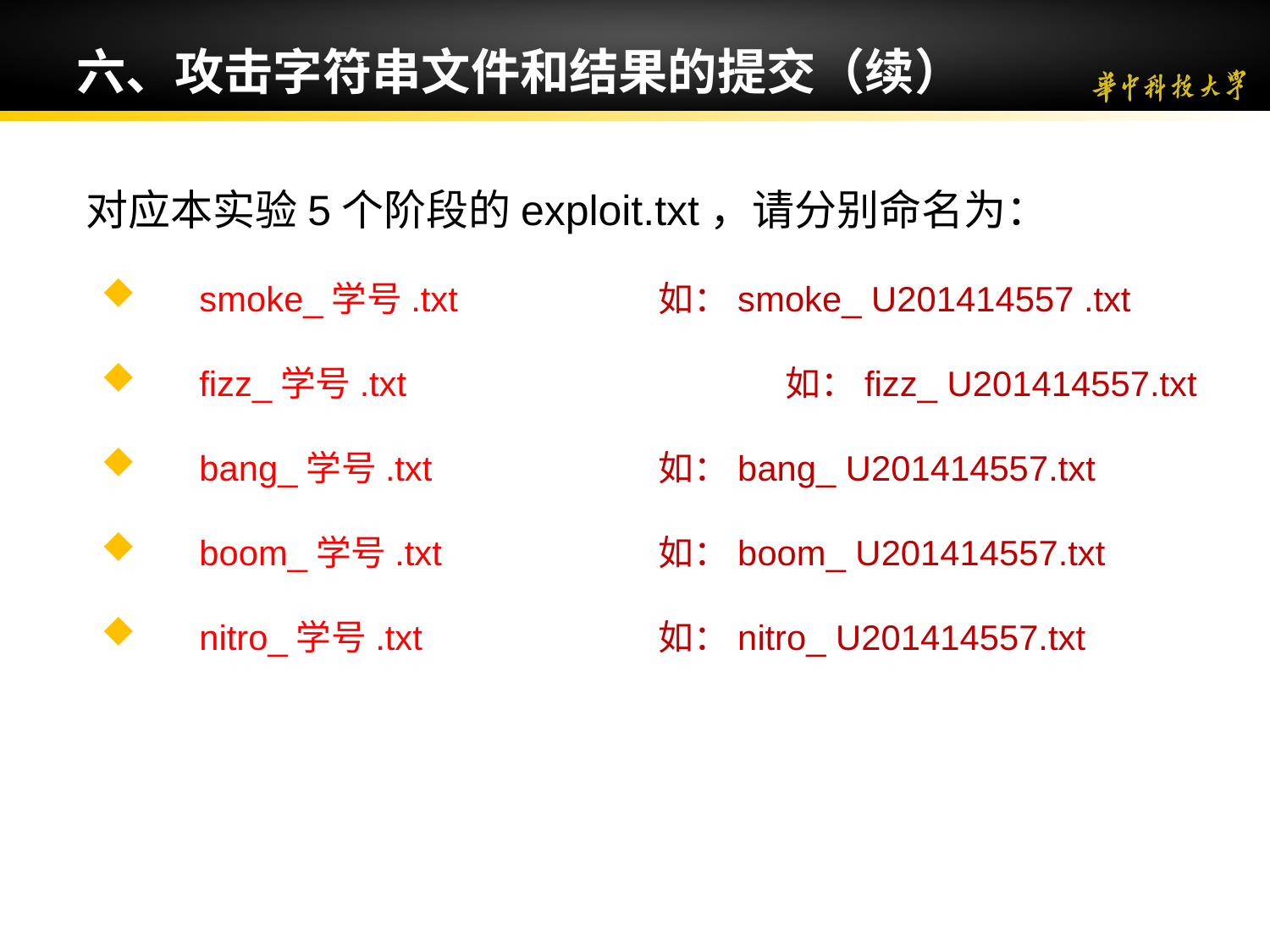

# 六、攻击字符串文件和结果的提交（续）
    对应本实验5个阶段的exploit.txt，请分别命名为：
     smoke_学号.txt		如：smoke_ U201414557 .txt
     fizz_学号.txt			如：fizz_ U201414557.txt
     bang_学号.txt		如：bang_ U201414557.txt
     boom_学号.txt		如：boom_ U201414557.txt
     nitro_学号.txt		如：nitro_ U201414557.txt